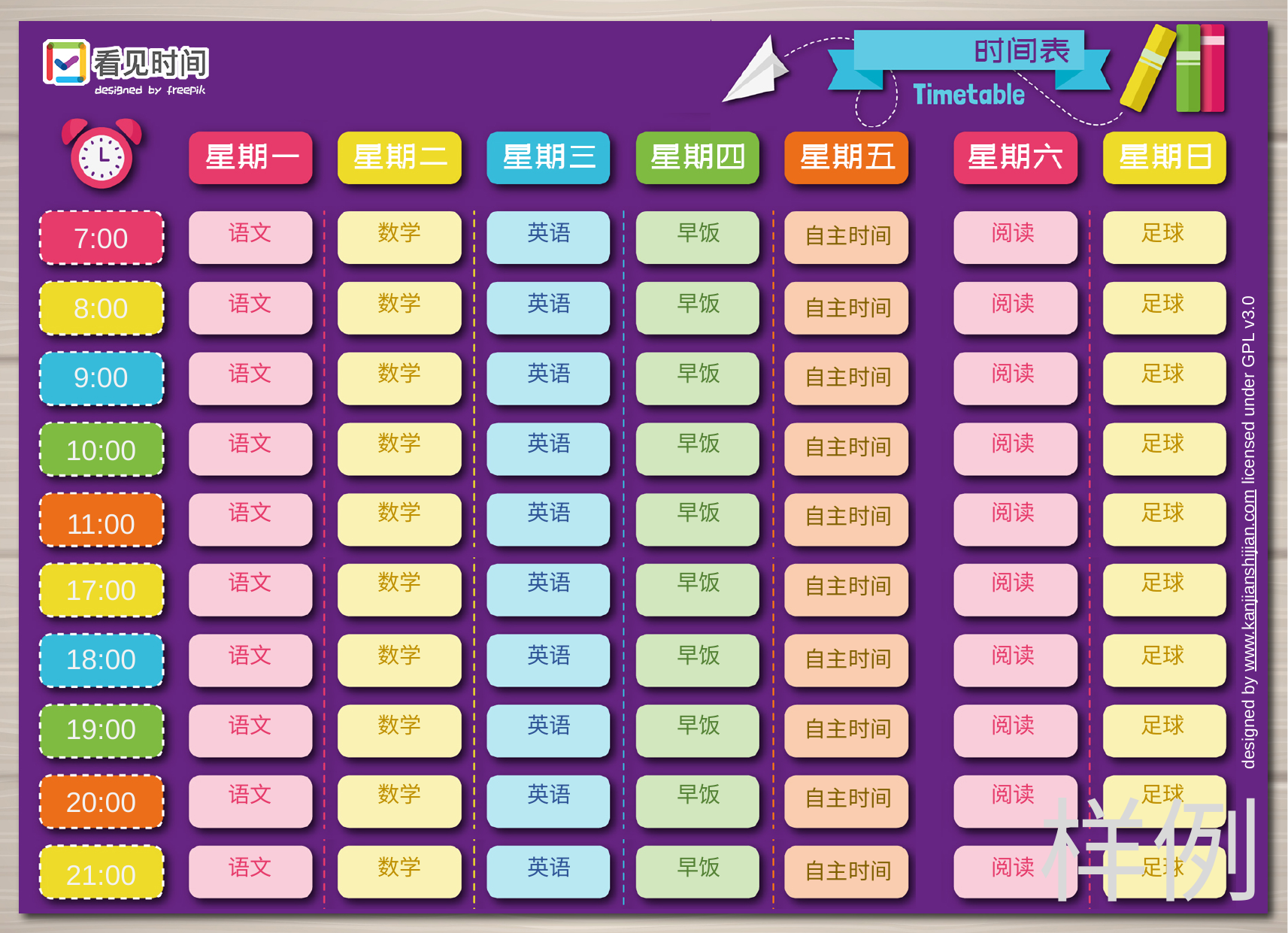

语文
数学
英语
早饭
阅读
足球
7:00
自主时间
8:00
语文
数学
英语
早饭
阅读
足球
自主时间
9:00
语文
数学
英语
早饭
阅读
足球
自主时间
语文
数学
英语
早饭
阅读
足球
10:00
自主时间
语文
数学
英语
早饭
阅读
足球
自主时间
11:00
 designed by www.kanjianshijian.com licensed under GPL v3.0
语文
数学
英语
早饭
阅读
足球
17:00
自主时间
18:00
语文
数学
英语
早饭
阅读
足球
自主时间
19:00
语文
数学
英语
早饭
阅读
足球
自主时间
样例
语文
数学
英语
早饭
阅读
足球
20:00
自主时间
语文
数学
英语
早饭
阅读
足球
21:00
自主时间